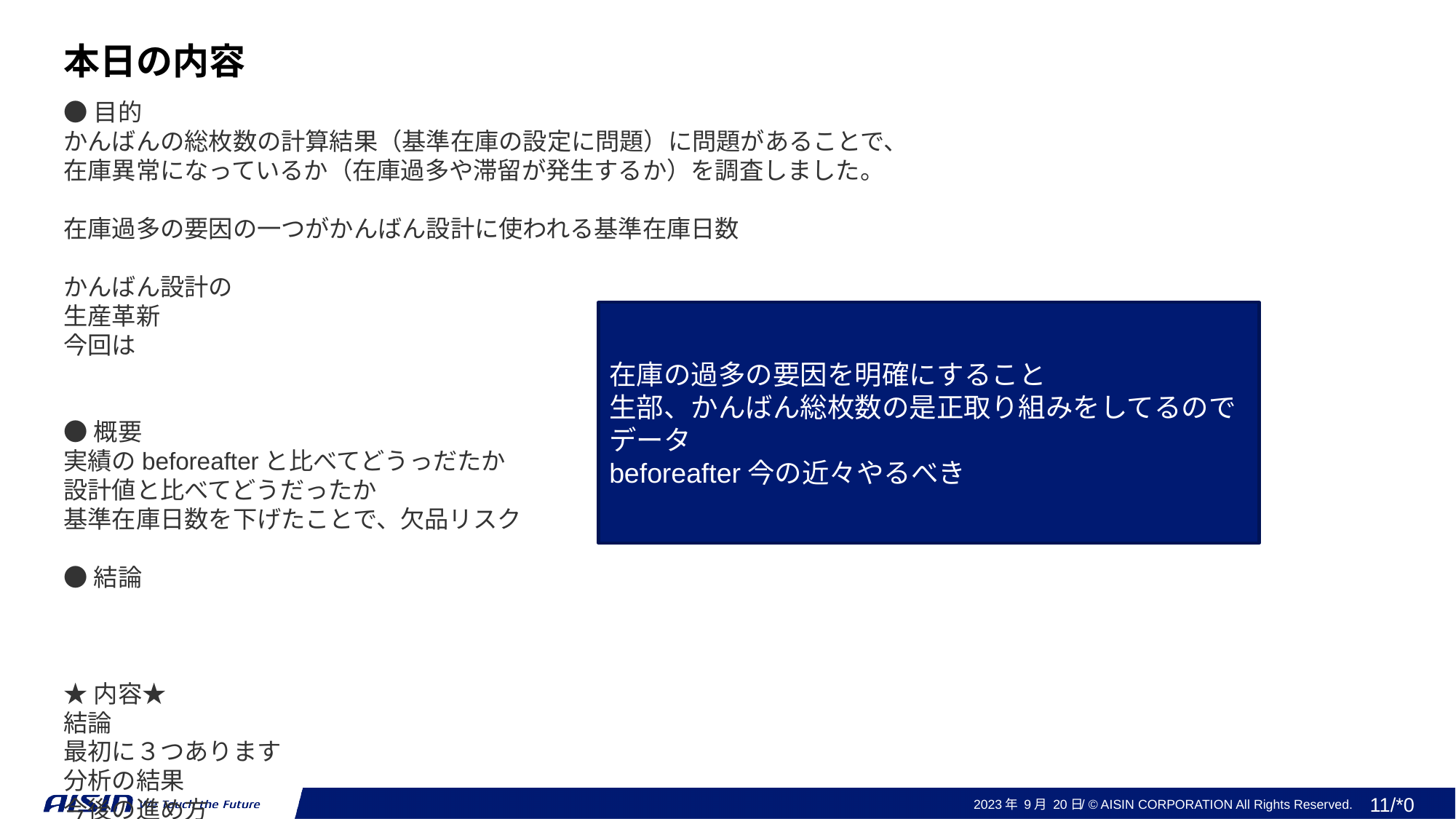

本日の内容
●目的
かんばんの総枚数の計算結果（基準在庫の設定に問題）に問題があることで、
在庫異常になっているか（在庫過多や滞留が発生するか）を調査しました。

在庫過多の要因の一つがかんばん設計に使われる基準在庫日数

かんばん設計の
生産革新
今回は

●概要
実績のbeforeafterと比べてどうっだたか
設計値と比べてどうだったか
基準在庫日数を下げたことで、欠品リスク

●結論

★内容★
結論
最初に３つあります
分析の結果
今後の進め方
在庫の過多の要因を明確にすること
生部、かんばん総枚数の是正取り組みをしてるので
データ
beforeafter今の近々やるべき
2023年 9月 20日